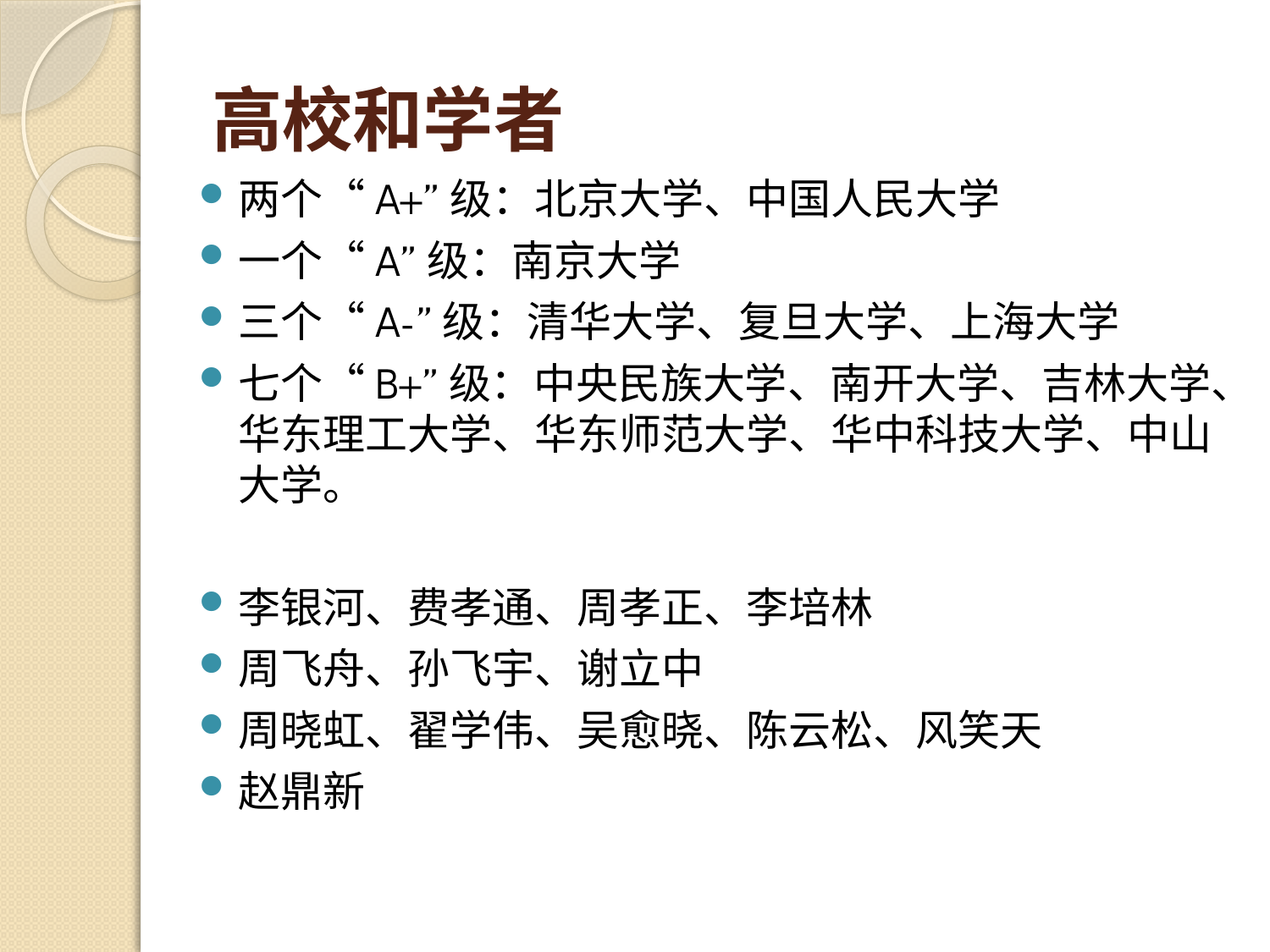

# 高校和学者
两个“A+”级：北京大学、中国人民大学
一个“A”级：南京大学
三个“A-”级：清华大学、复旦大学、上海大学
七个“B+”级：中央民族大学、南开大学、吉林大学、华东理工大学、华东师范大学、华中科技大学、中山大学。

李银河、费孝通、周孝正、李培林
周飞舟、孙飞宇、谢立中
周晓虹、翟学伟、吴愈晓、陈云松、风笑天
赵鼎新